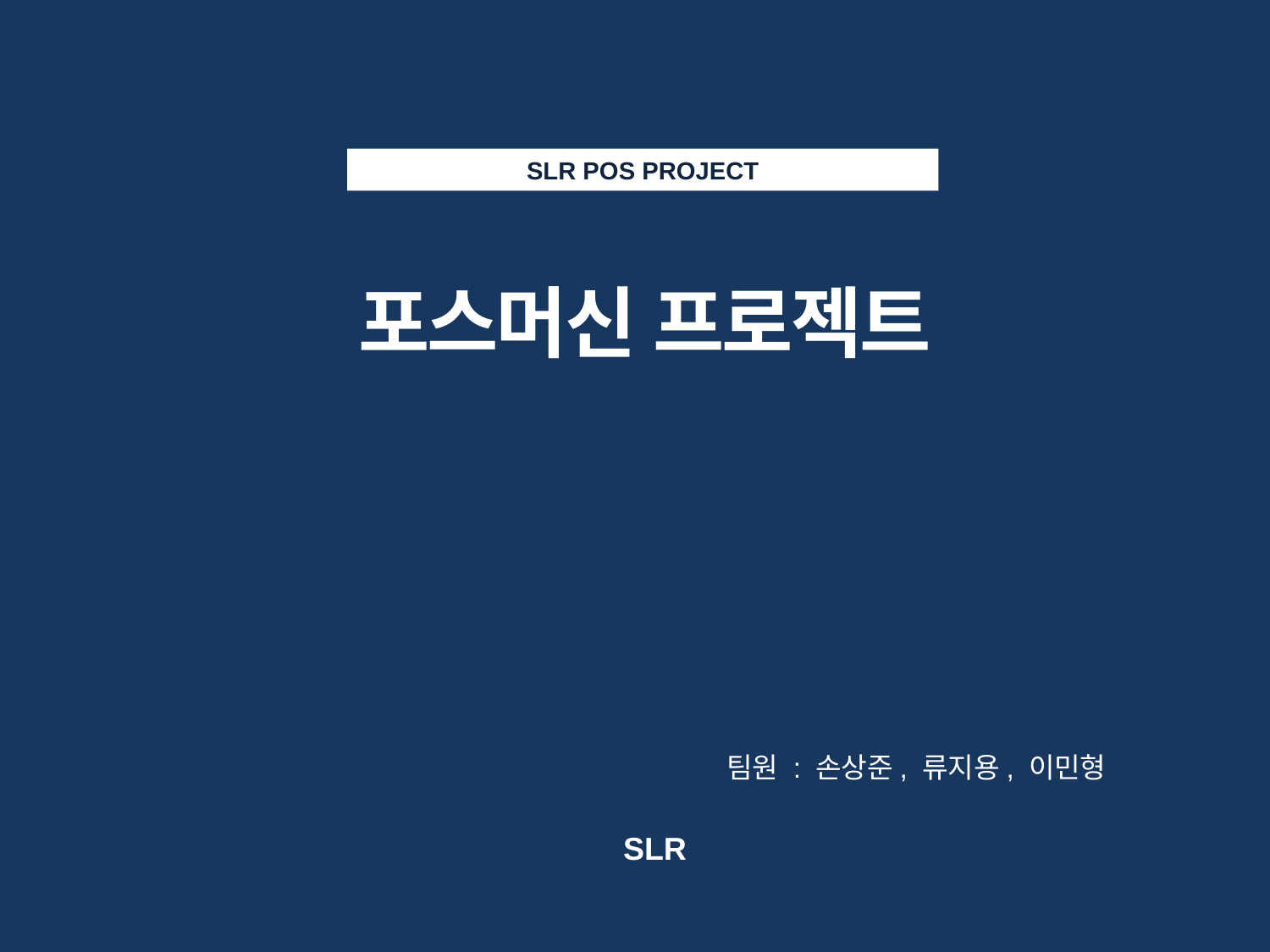

SLR POS PROJECT
포스머신 프로젝트
팀원 : 손상준, 류지용, 이민형
SLR